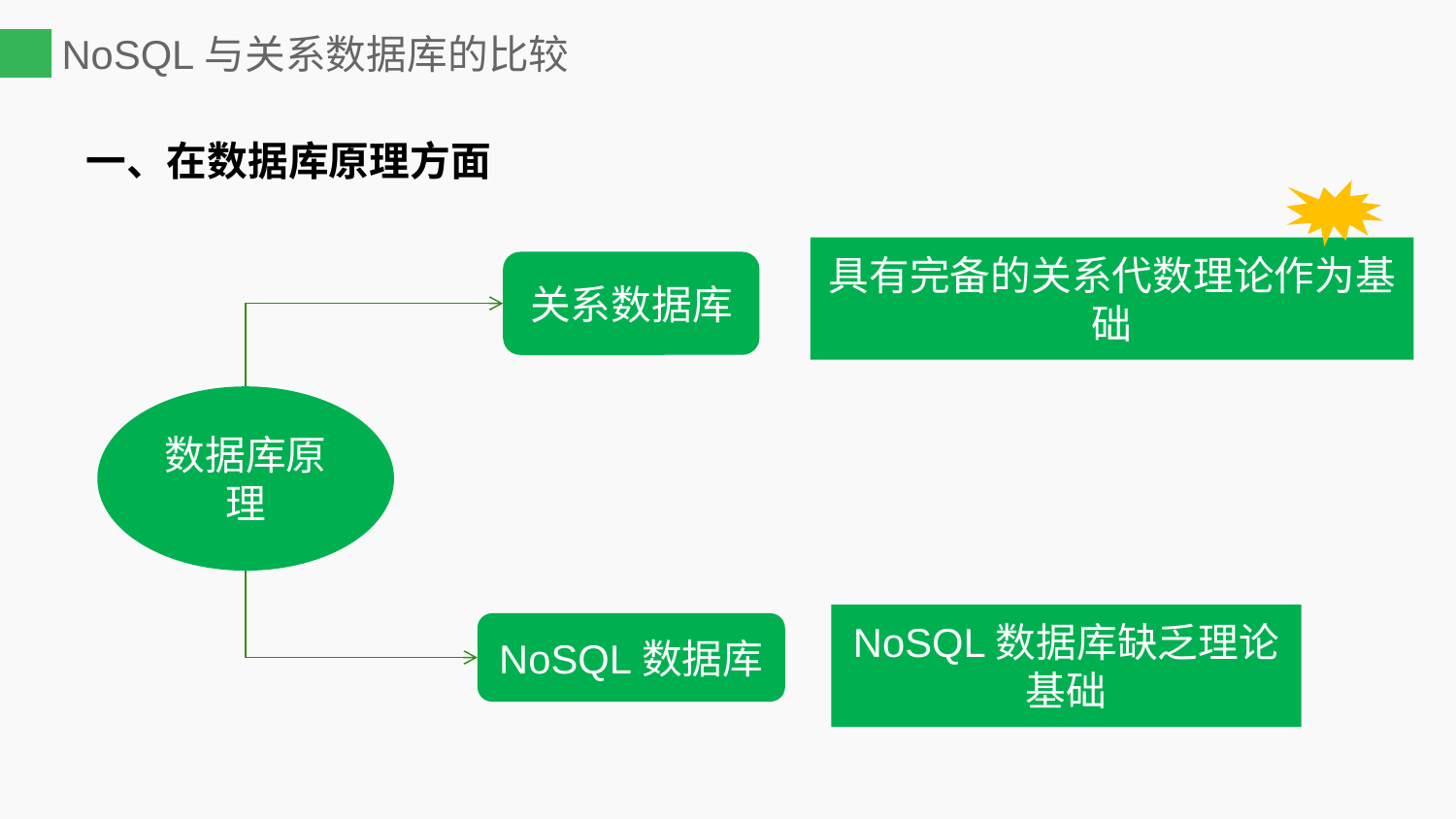

# NoSQL与关系数据库的比较
一、在数据库原理方面

具有完备的关系代数理论作为基础
关系数据库
数据库原理
NoSQL数据库缺乏理论基础
NoSQL数据库